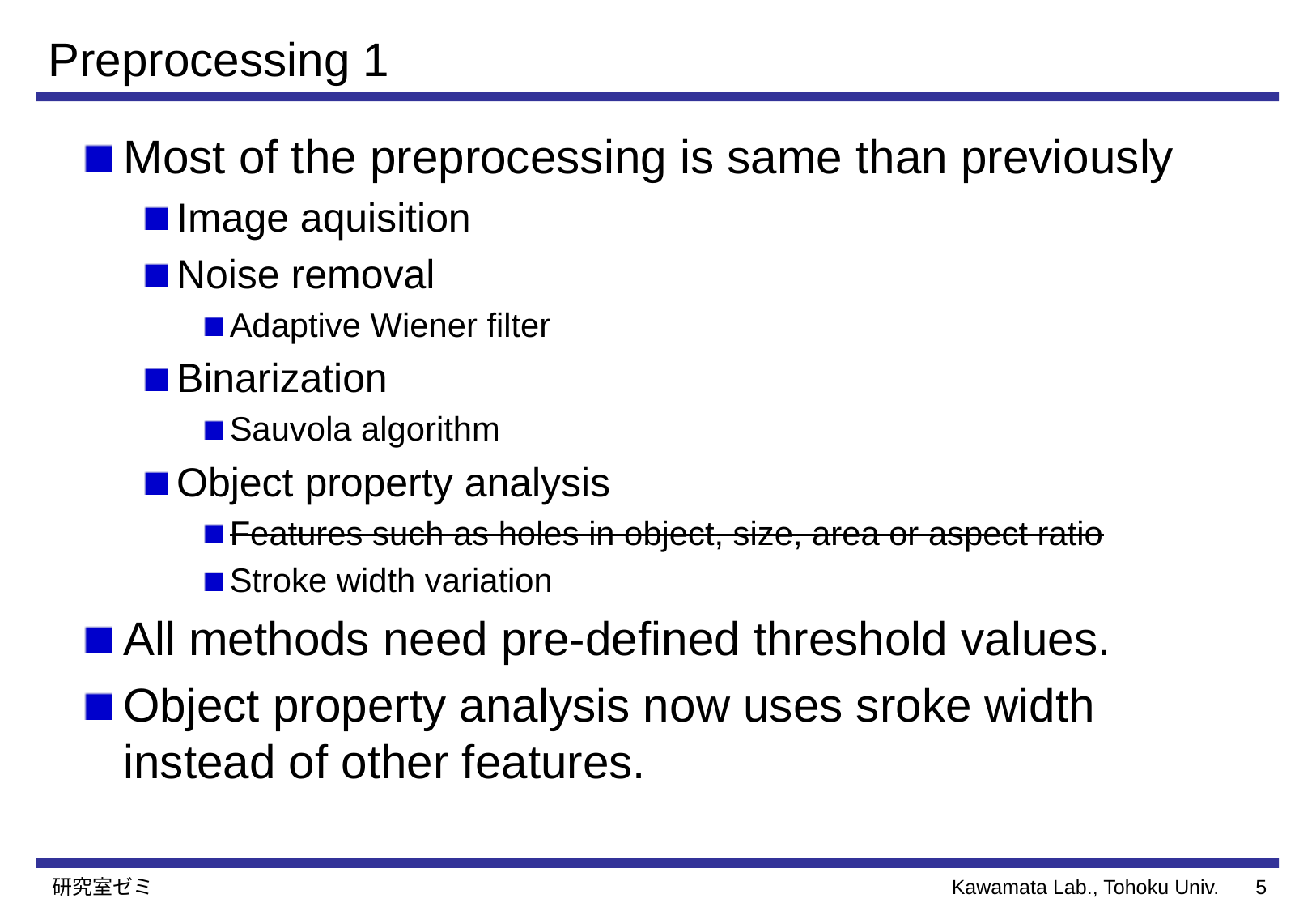

# Preprocessing 1
Most of the preprocessing is same than previously
Image aquisition
Noise removal
Adaptive Wiener filter
Binarization
Sauvola algorithm
Object property analysis
Features such as holes in object, size, area or aspect ratio
Stroke width variation
All methods need pre-defined threshold values.
Object property analysis now uses sroke width instead of other features.
研究室ゼミ
5